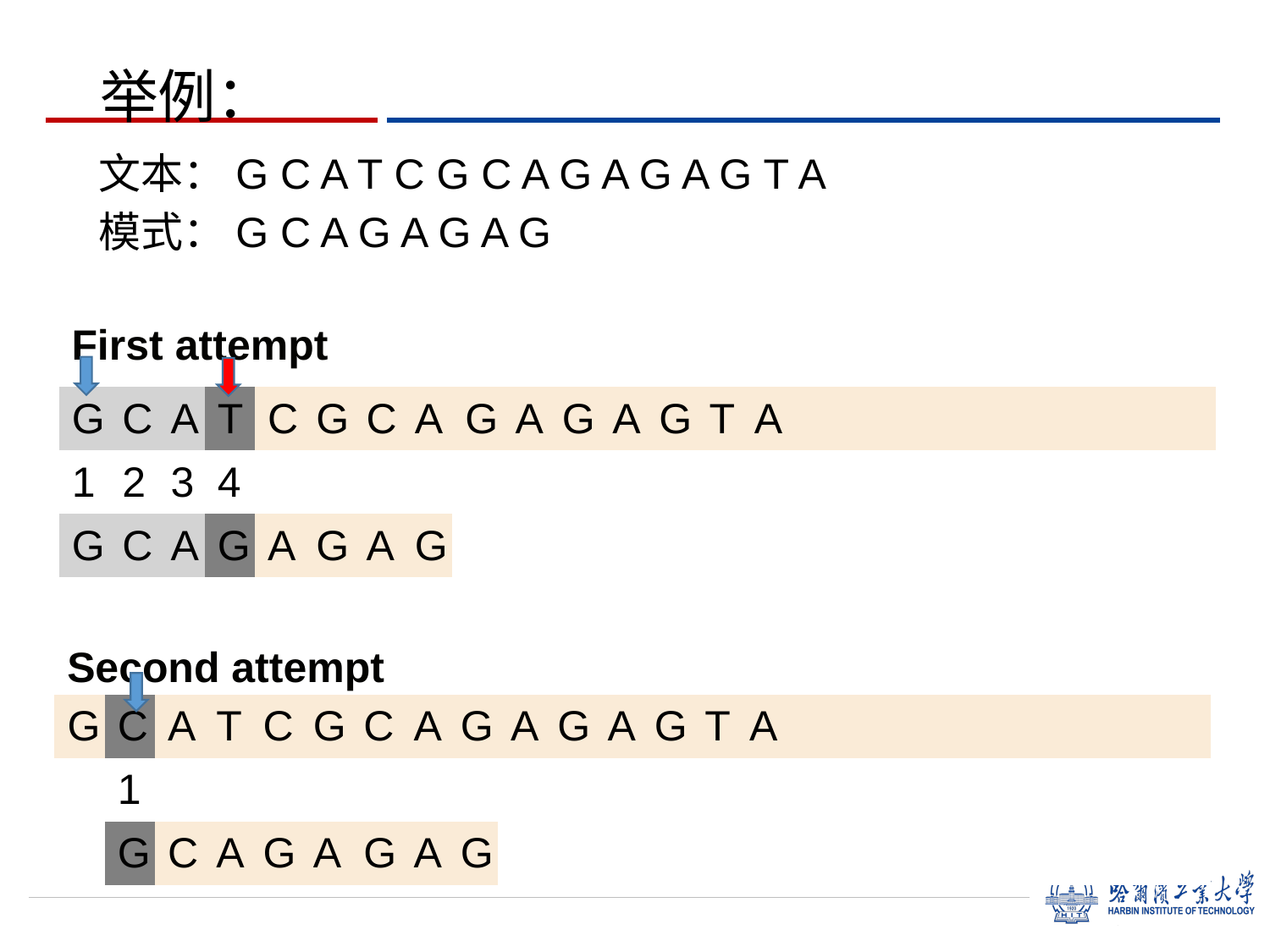

# 举例：
文本：G C A T C G C A G A G A G T A
模式：G C A G A G A G
First attempt
| G | C | A | T | C | G | C | A | G | A | G | A | G | T | A |  |  |  |  |  |  |  |  |  |
| --- | --- | --- | --- | --- | --- | --- | --- | --- | --- | --- | --- | --- | --- | --- | --- | --- | --- | --- | --- | --- | --- | --- | --- |
| 1 | 2 | 3 | 4 |  |  |  |  |  |  |  |  |  |  |  |  |  |  |  |  |  |  |  |  |
| G | C | A | G | A | G | A | G |  |  |  |  |  |  |  |  |  |  |  |  |  |  |  |  |

Second attempt
| G | C | A | T | C | G | C | A | G | A | G | A | G | T | A |  |  |  |  |  |  |  |  |  |
| --- | --- | --- | --- | --- | --- | --- | --- | --- | --- | --- | --- | --- | --- | --- | --- | --- | --- | --- | --- | --- | --- | --- | --- |
|  | 1 |  |  |  |  |  |  |  |  |  |  |  |  |  |  |  |  |  |  |  |  |  |  |
|  | G | C | A | G | A | G | A | G |  |  |  |  |  |  |  |  |  |  |  |  |  |  |  |

17